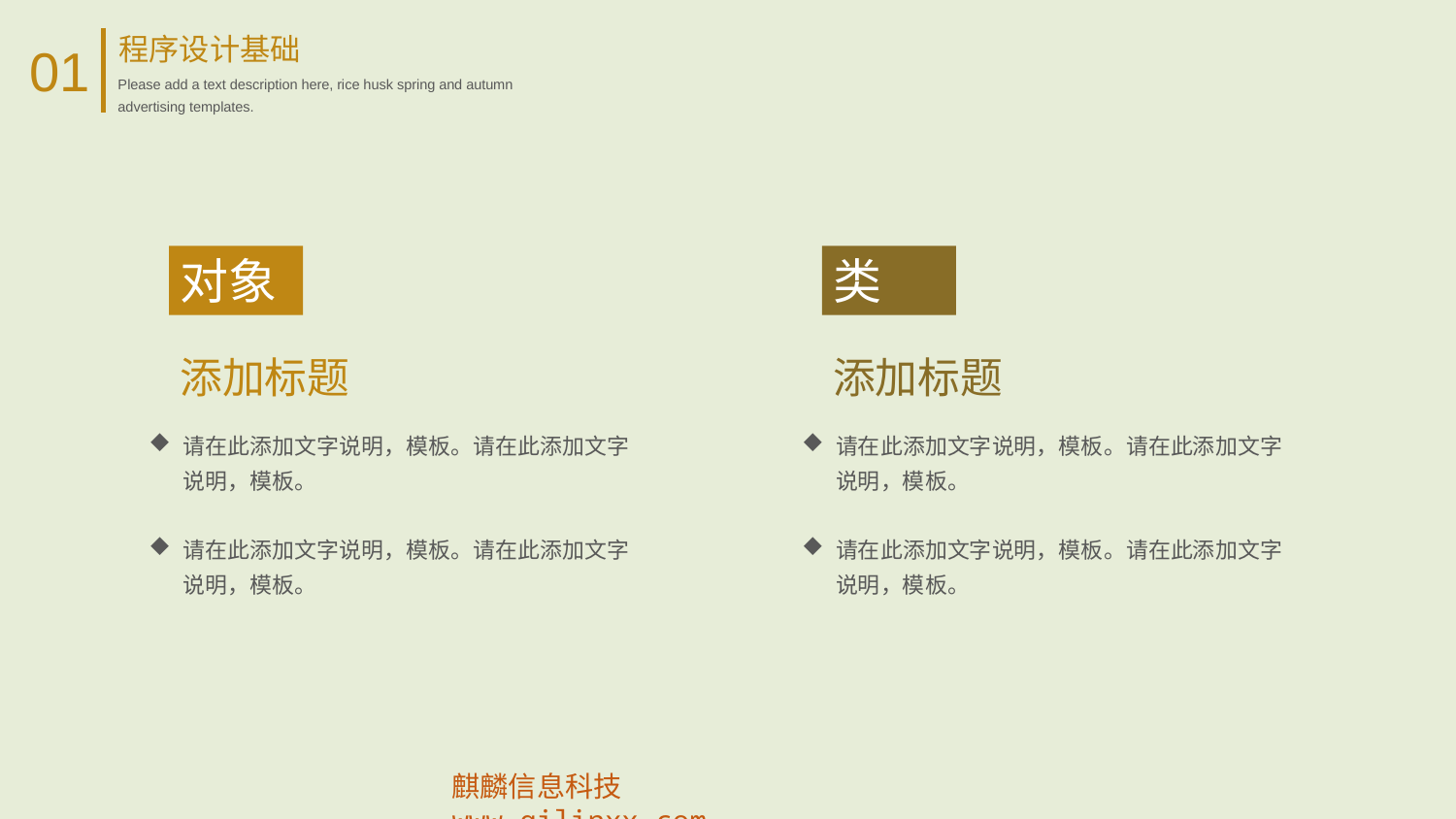

程序设计基础
Please add a text description here, rice husk spring and autumn advertising templates.
01
对象
类
添加标题
添加标题
请在此添加文字说明，模板。请在此添加文字说明，模板。

请在此添加文字说明，模板。请在此添加文字说明，模板。
请在此添加文字说明，模板。请在此添加文字说明，模板。

请在此添加文字说明，模板。请在此添加文字说明，模板。
麒麟信息科技 www.qilinxx.com